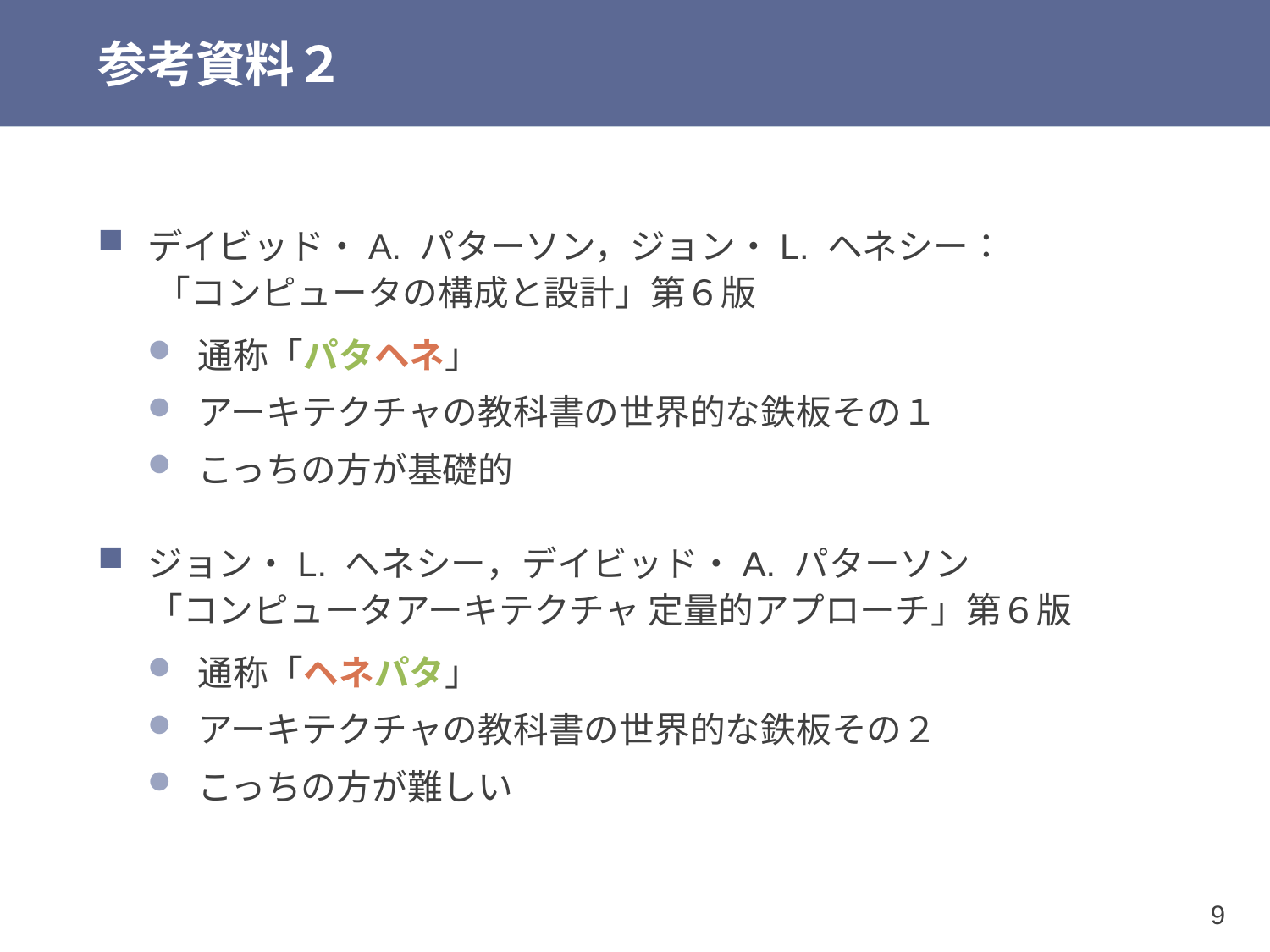

# 参考資料２
デイビッド・A. パターソン，ジョン・L. ヘネシー：
 「コンピュータの構成と設計」第６版
通称「パタヘネ」
アーキテクチャの教科書の世界的な鉄板その１
こっちの方が基礎的
ジョン・L. ヘネシー，デイビッド・A. パターソン
「コンピュータアーキテクチャ 定量的アプローチ」第６版
通称「ヘネパタ」
アーキテクチャの教科書の世界的な鉄板その２
こっちの方が難しい